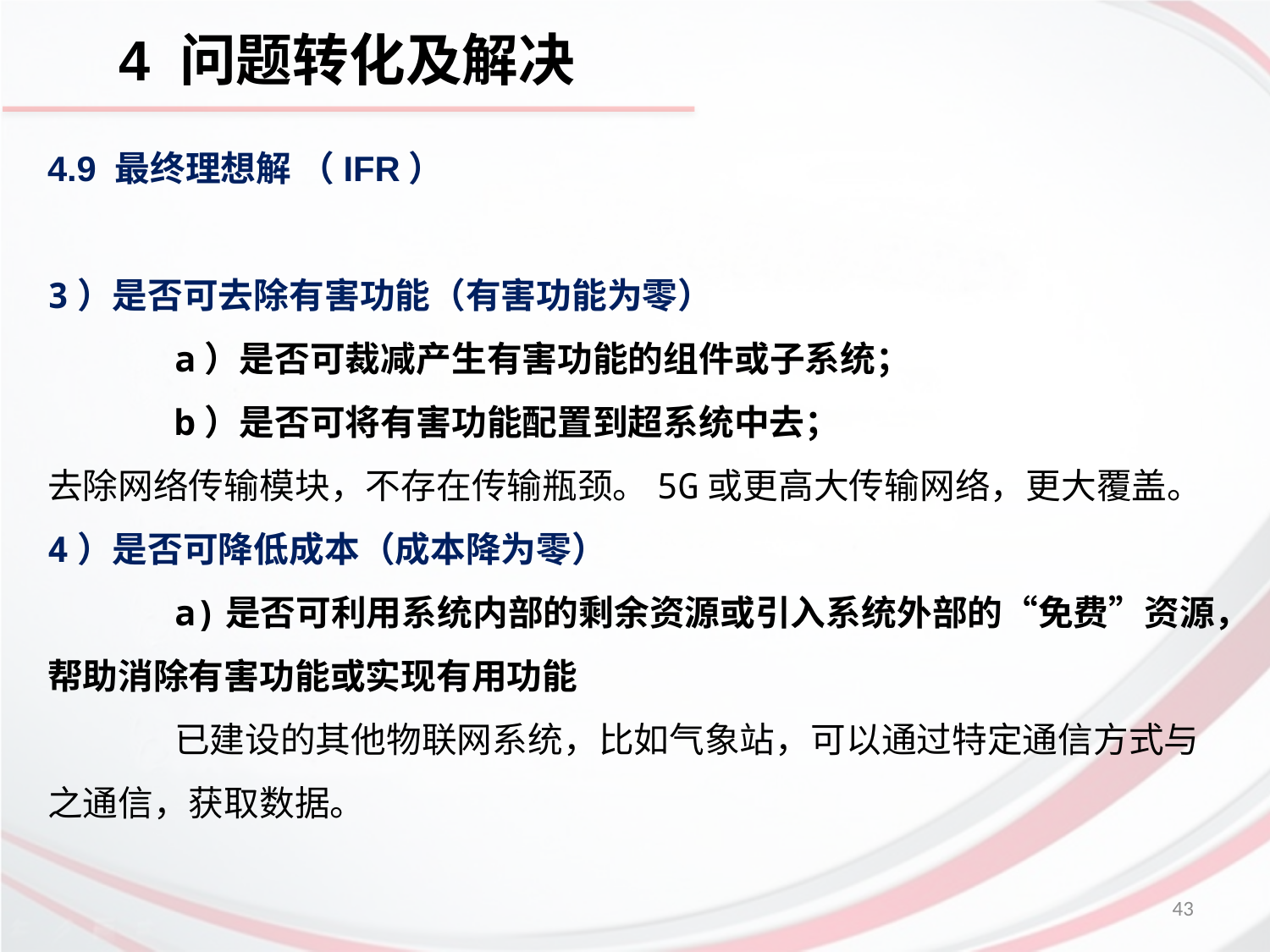

4 问题转化及解决
4.9 最终理想解 （IFR）

3）是否可去除有害功能（有害功能为零）
	a）是否可裁减产生有害功能的组件或子系统；
	b）是否可将有害功能配置到超系统中去；
去除网络传输模块，不存在传输瓶颈。5G或更高大传输网络，更大覆盖。
4）是否可降低成本（成本降为零）
	a)是否可利用系统内部的剩余资源或引入系统外部的“免费”资源，帮助消除有害功能或实现有用功能
	已建设的其他物联网系统，比如气象站，可以通过特定通信方式与之通信，获取数据。
43